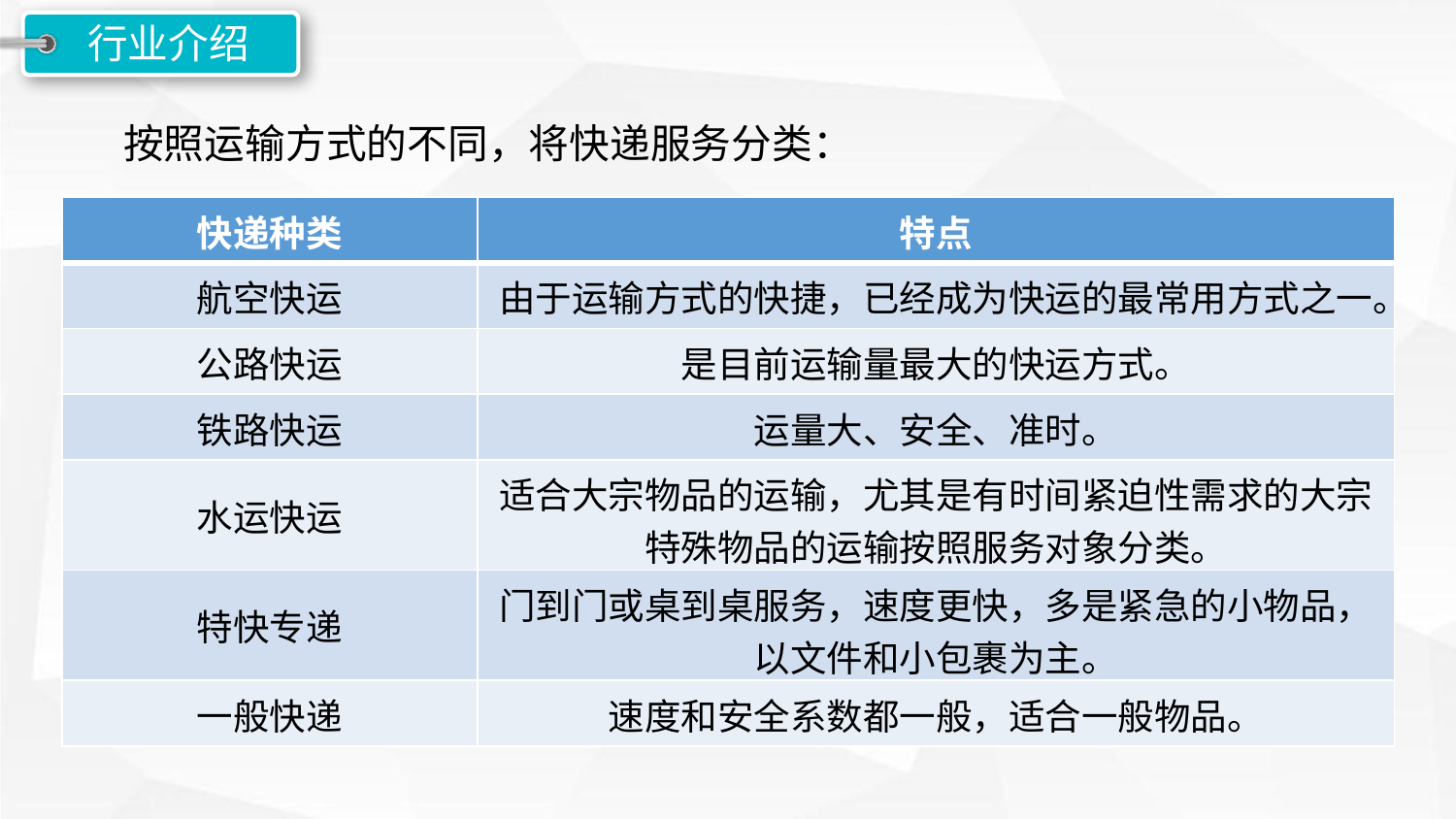

行业介绍

按照运输方式的不同，将快递服务分类：
| 快递种类 | 特点 |
| --- | --- |
| 航空快运 | 由于运输方式的快捷，已经成为快运的最常用方式之一。 |
| 公路快运 | 是目前运输量最大的快运方式。 |
| 铁路快运 | 运量大、安全、准时。 |
| 水运快运 | 适合大宗物品的运输，尤其是有时间紧迫性需求的大宗特殊物品的运输按照服务对象分类。 |
| 特快专递 | 门到门或桌到桌服务，速度更快，多是紧急的小物品，以文件和小包裹为主。 |
| 一般快递 | 速度和安全系数都一般，适合一般物品。 |